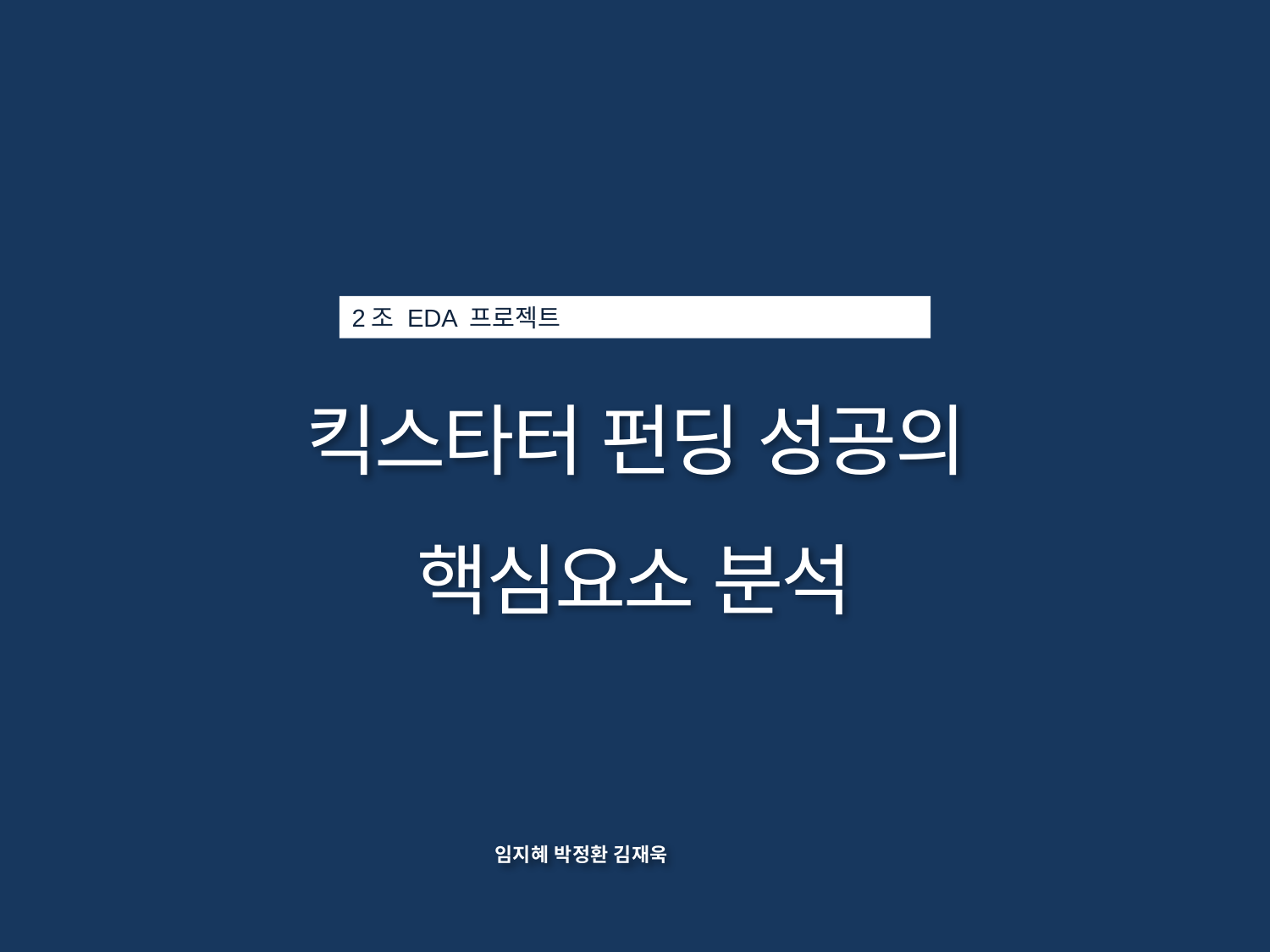

2조 EDA 프로젝트
킥스타터 펀딩 성공의 핵심요소 분석
임지혜 박정환 김재욱